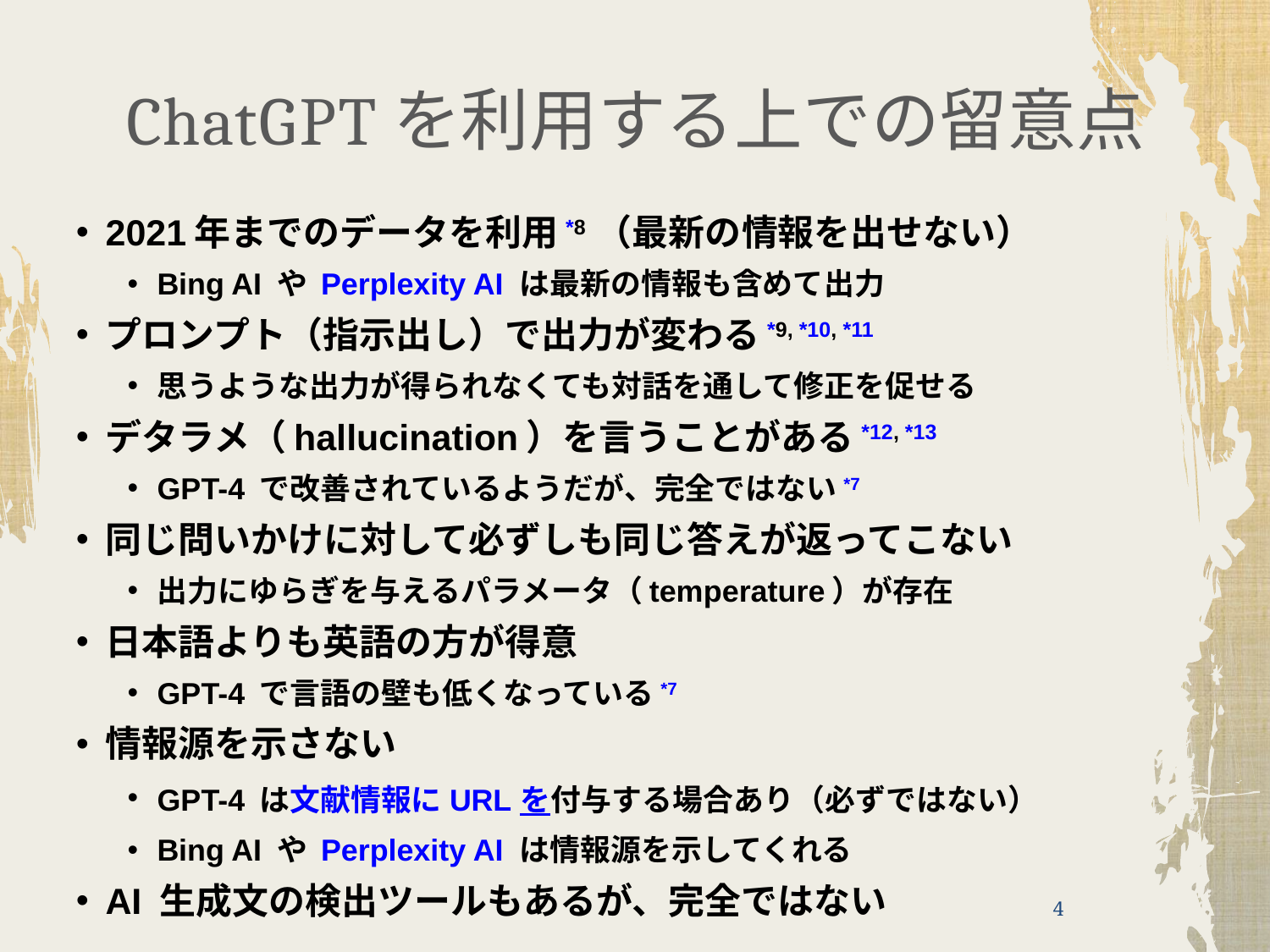

# ChatGPTを利用する上での留意点
2021年までのデータを利用*8 （最新の情報を出せない）
Bing AI や Perplexity AI は最新の情報も含めて出力
プロンプト（指示出し）で出力が変わる*9, *10, *11
思うような出力が得られなくても対話を通して修正を促せる
デタラメ（hallucination）を言うことがある*12, *13
GPT-4 で改善されているようだが、完全ではない*7
同じ問いかけに対して必ずしも同じ答えが返ってこない
出力にゆらぎを与えるパラメータ（temperature）が存在
日本語よりも英語の方が得意
GPT-4 で言語の壁も低くなっている*7
情報源を示さない
GPT-4 は文献情報に URL を付与する場合あり（必ずではない）
Bing AI や Perplexity AI は情報源を示してくれる
AI 生成文の検出ツールもあるが、完全ではない
4